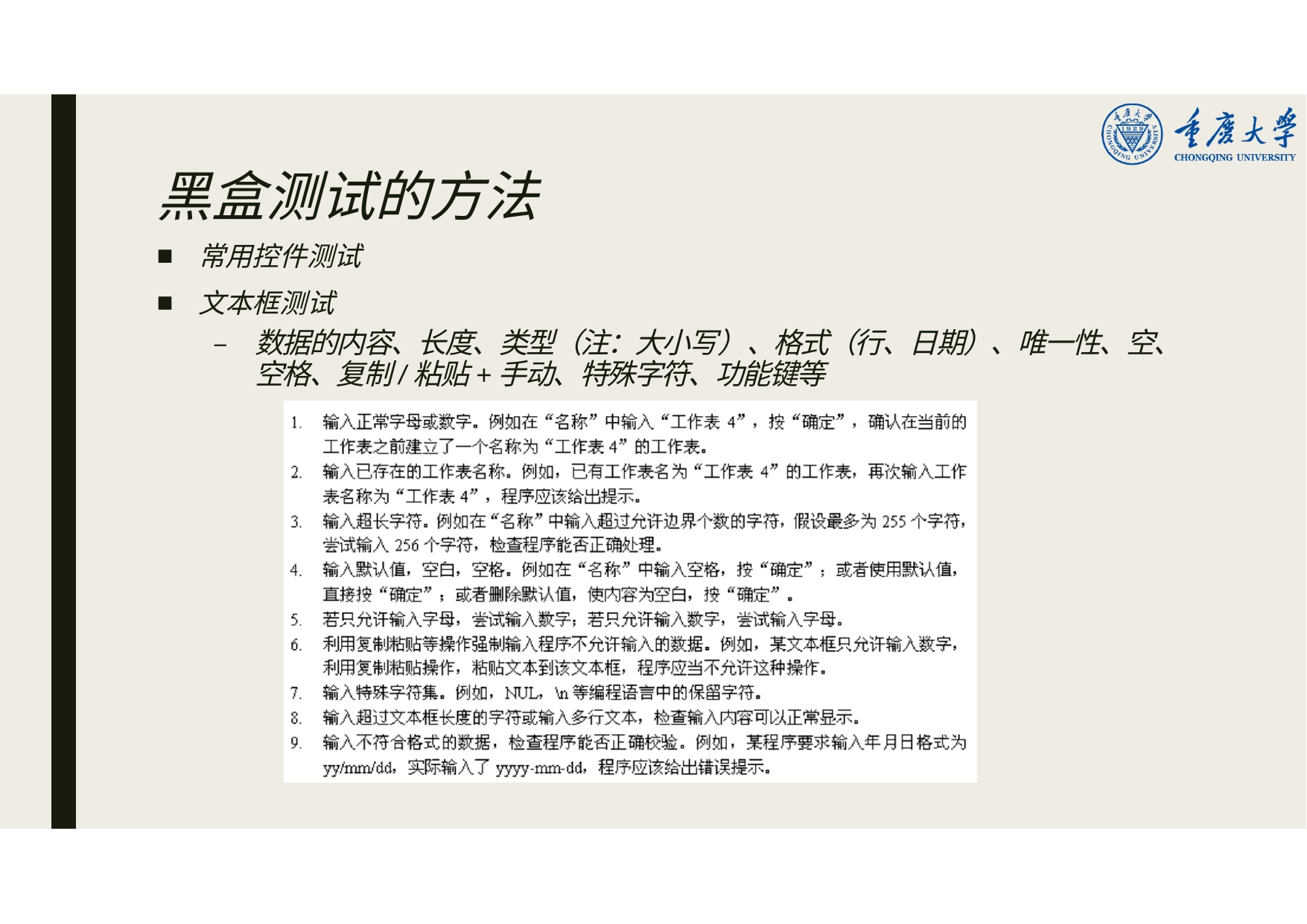

# 黑盒测试的方法
常用控件测试
文本框测试
–	数据的内容、长度、类型（注：大小写）、格式（行、日期）、唯一性、空、 空格、复制/粘贴+手动、特殊字符、功能键等